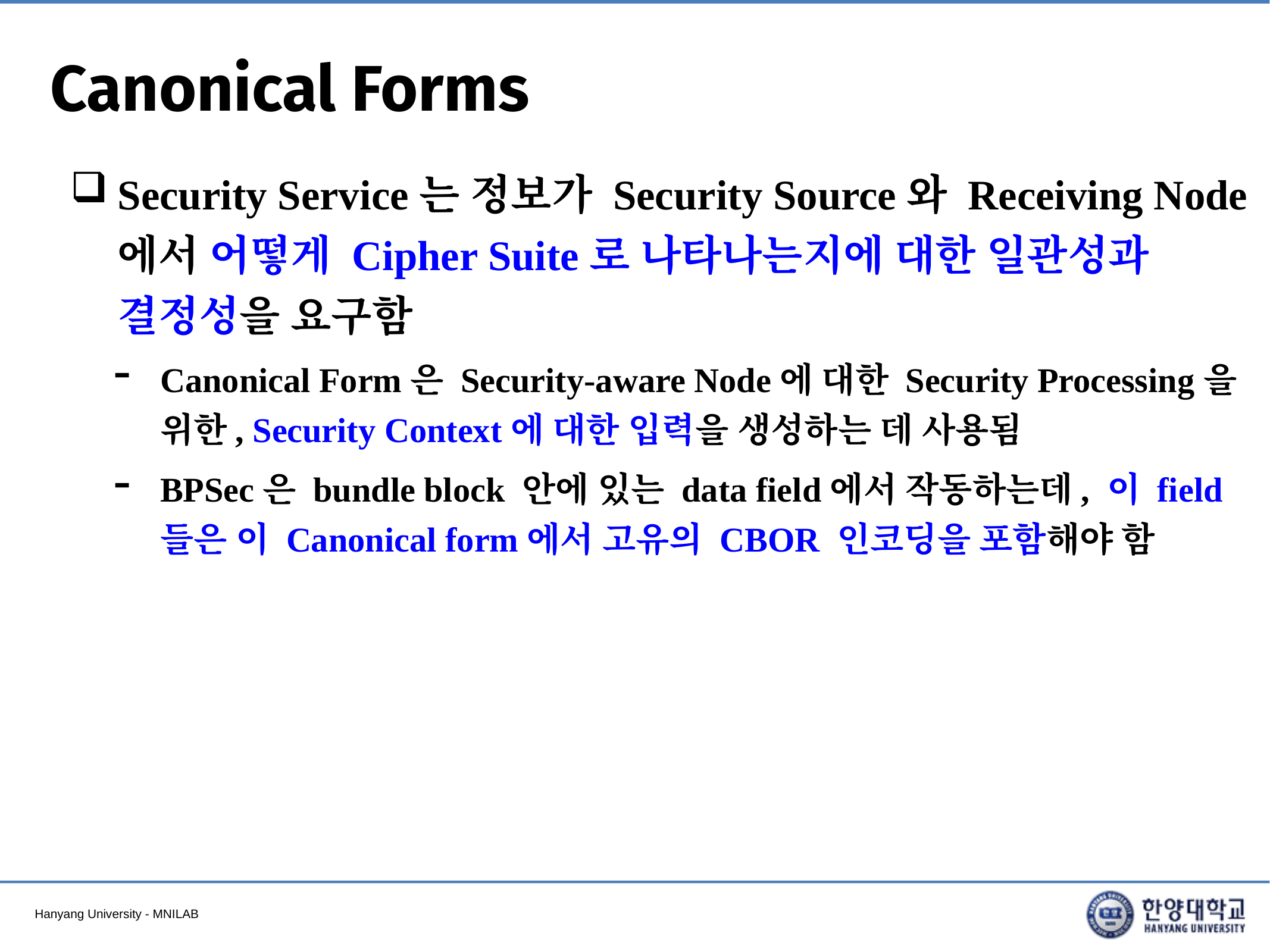

# Canonical Forms
Security Service는 정보가 Security Source와 Receiving Node에서 어떻게 Cipher Suite로 나타나는지에 대한 일관성과 결정성을 요구함
Canonical Form은 Security-aware Node에 대한 Security Processing을 위한, Security Context에 대한 입력을 생성하는 데 사용됨
BPSec은 bundle block 안에 있는 data field에서 작동하는데, 이 field들은 이 Canonical form에서 고유의 CBOR 인코딩을 포함해야 함